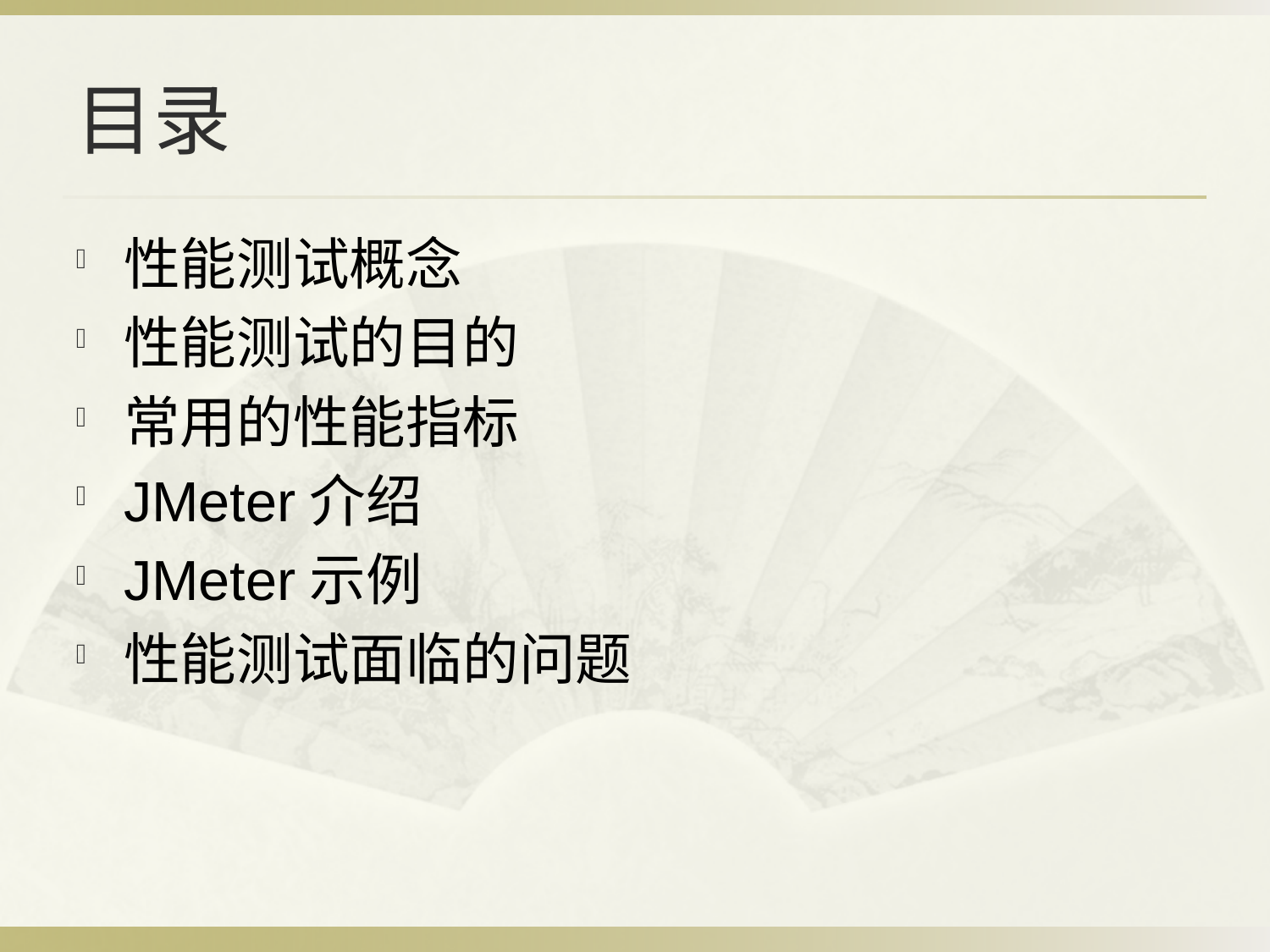

# 目录
性能测试概念
性能测试的目的
常用的性能指标
JMeter介绍
JMeter示例
性能测试面临的问题